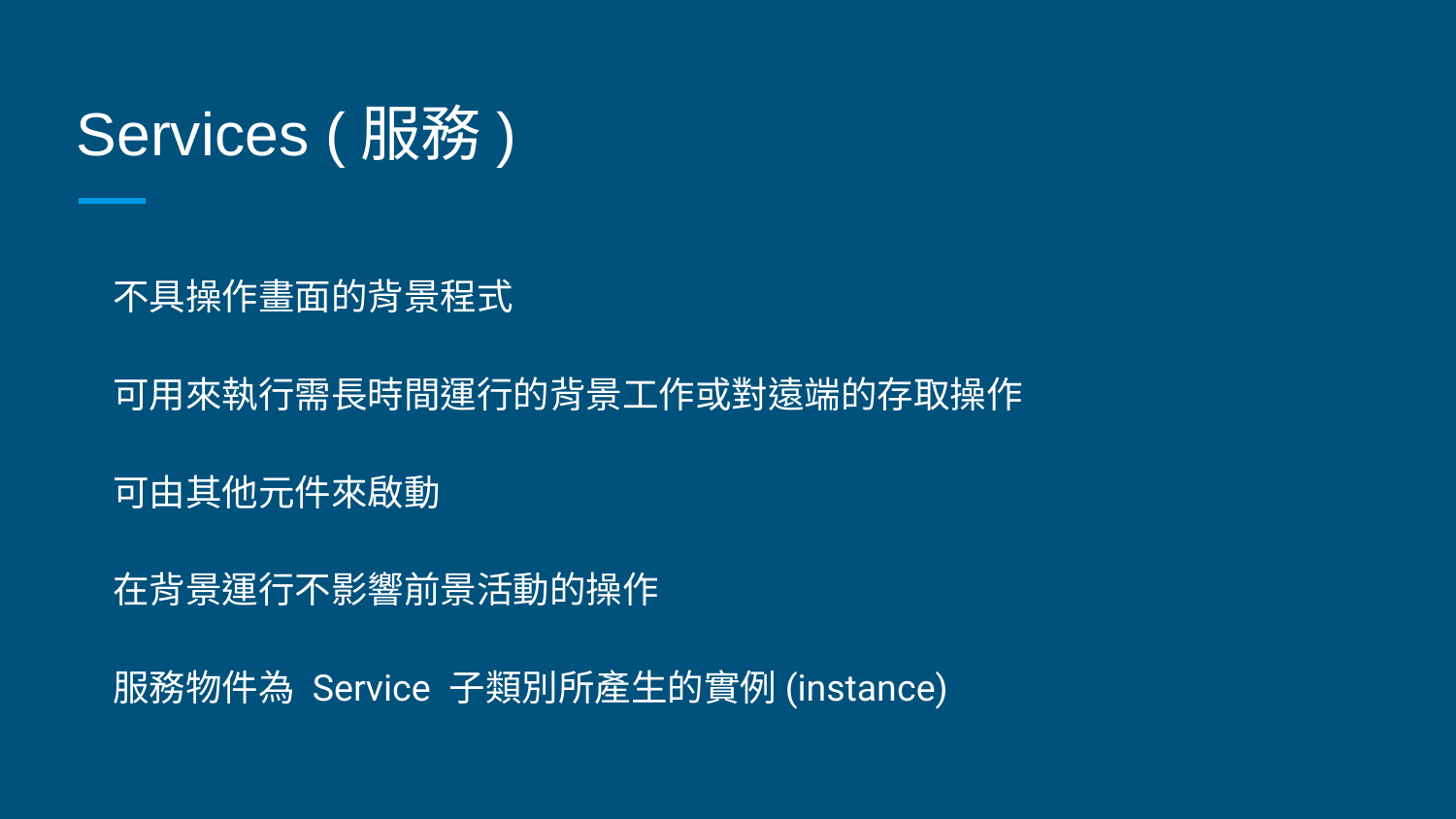

# Services (服務)
不具操作畫面的背景程式
可用來執行需長時間運行的背景工作或對遠端的存取操作
可由其他元件來啟動
在背景運行不影響前景活動的操作
服務物件為 Service 子類別所產生的實例(instance)